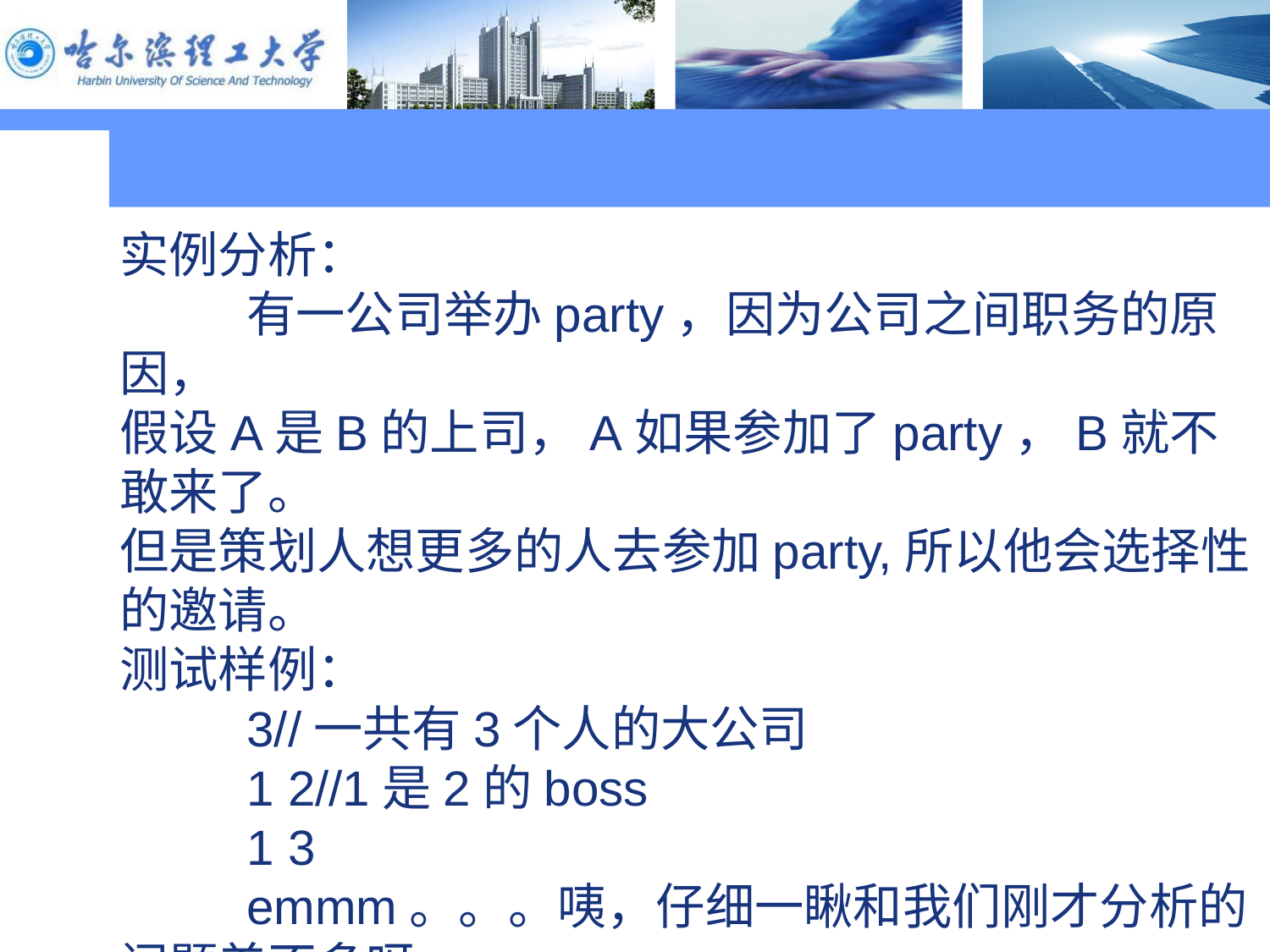

实例分析：
	有一公司举办party，因为公司之间职务的原因，
假设A是B的上司，A如果参加了party，B就不敢来了。
但是策划人想更多的人去参加party,所以他会选择性的邀请。
测试样例：
	3//一共有3个人的大公司
	1 2//1是2的boss
	1 3
	emmm。。。咦，仔细一瞅和我们刚才分析的问题差不多呀。。
	那我们试试。。